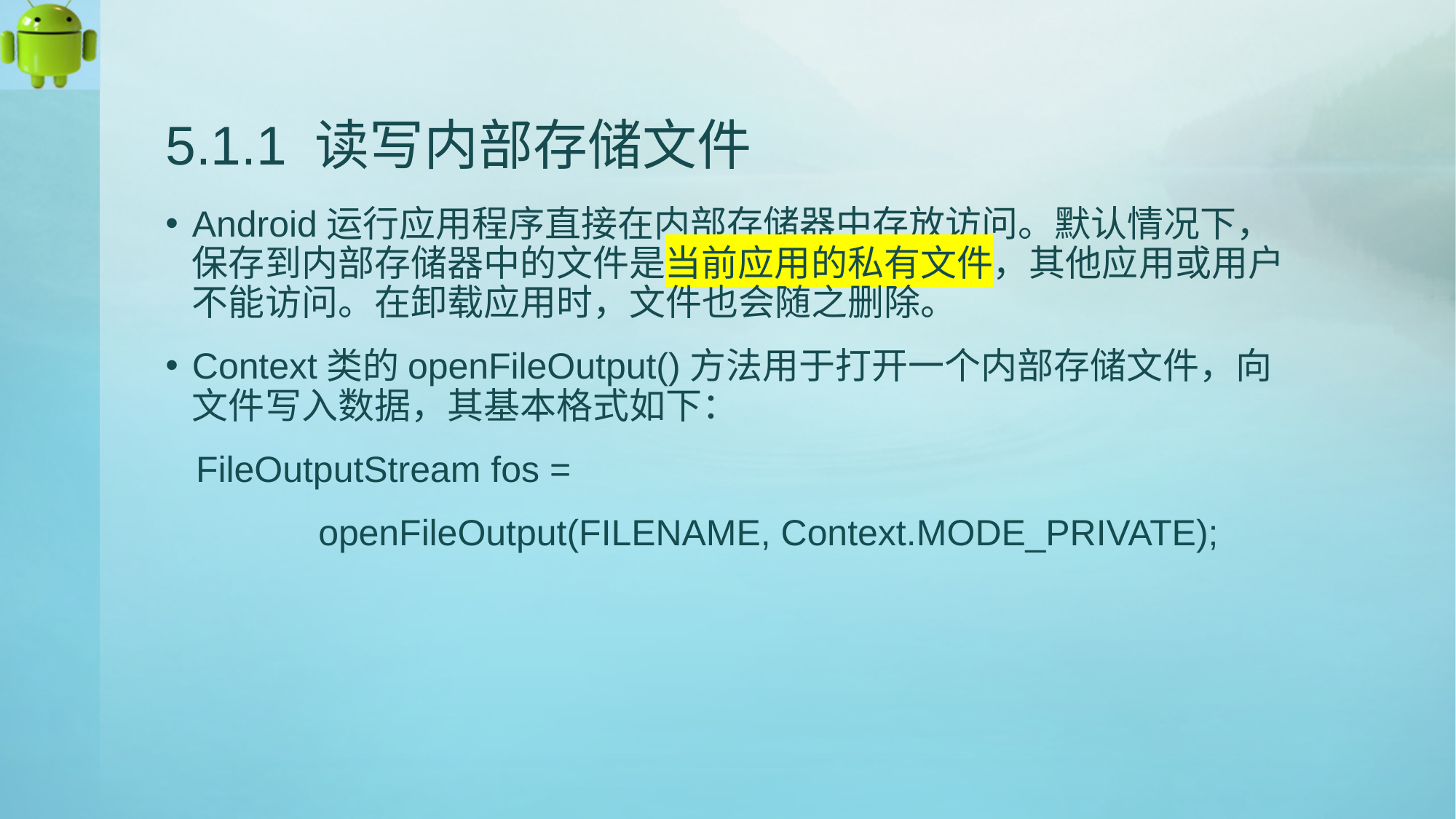

# 5.1.1 读写内部存储文件
Android运行应用程序直接在内部存储器中存放访问。默认情况下，保存到内部存储器中的文件是当前应用的私有文件，其他应用或用户不能访问。在卸载应用时，文件也会随之删除。
Context类的openFileOutput()方法用于打开一个内部存储文件，向文件写入数据，其基本格式如下：
   FileOutputStream fos =
               openFileOutput(FILENAME, Context.MODE_PRIVATE);